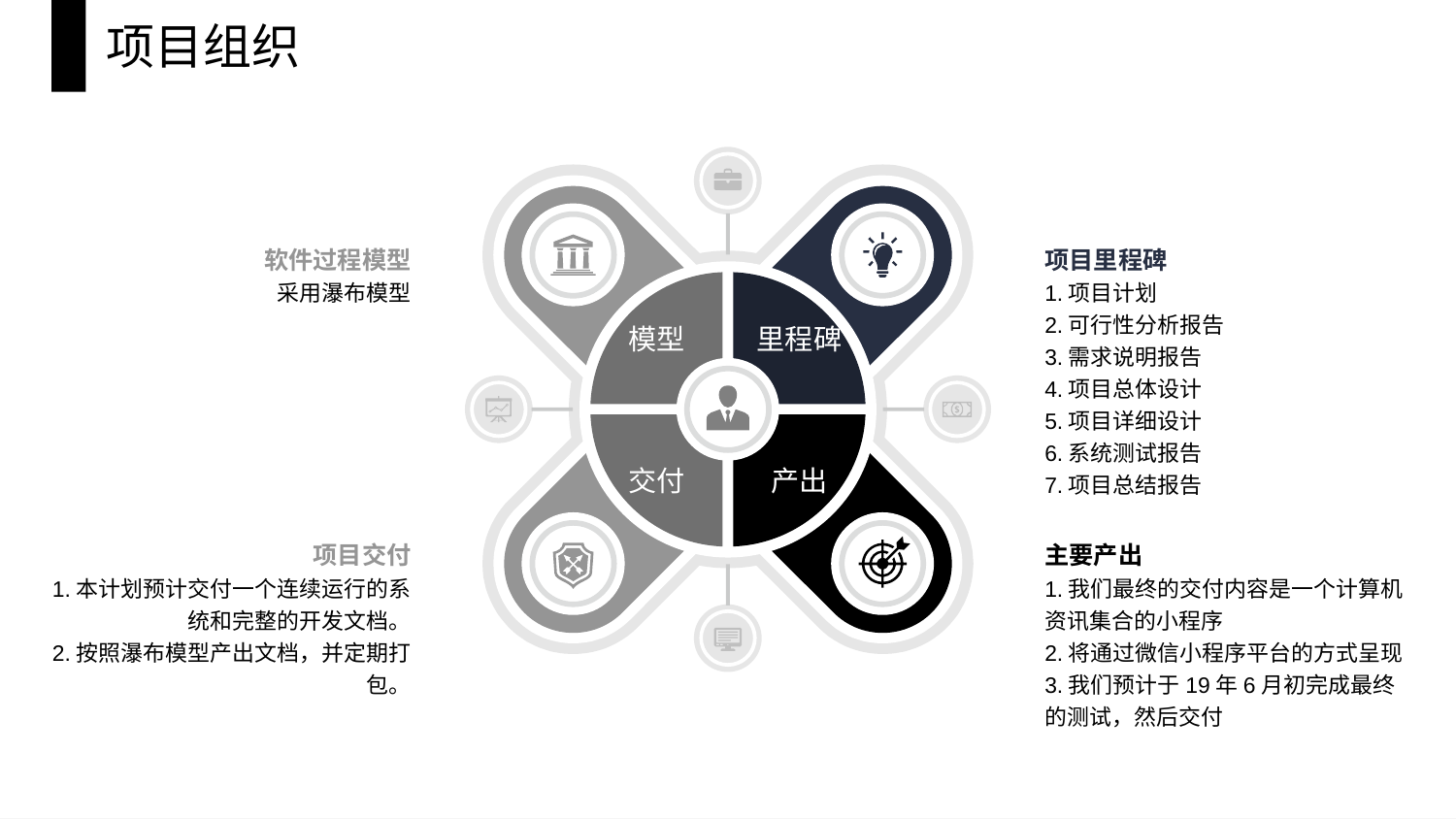

项目组织

模型
里程碑

交付
产出

软件过程模型
采用瀑布模型
项目里程碑
1.项目计划
2.可行性分析报告
3.需求说明报告
4.项目总体设计
5.项目详细设计
6.系统测试报告
7.项目总结报告
主要产出
1.我们最终的交付内容是一个计算机资讯集合的小程序
2.将通过微信小程序平台的方式呈现
3.我们预计于19年6月初完成最终的测试，然后交付
项目交付
1.本计划预计交付一个连续运行的系统和完整的开发文档。
2.按照瀑布模型产出文档，并定期打包。